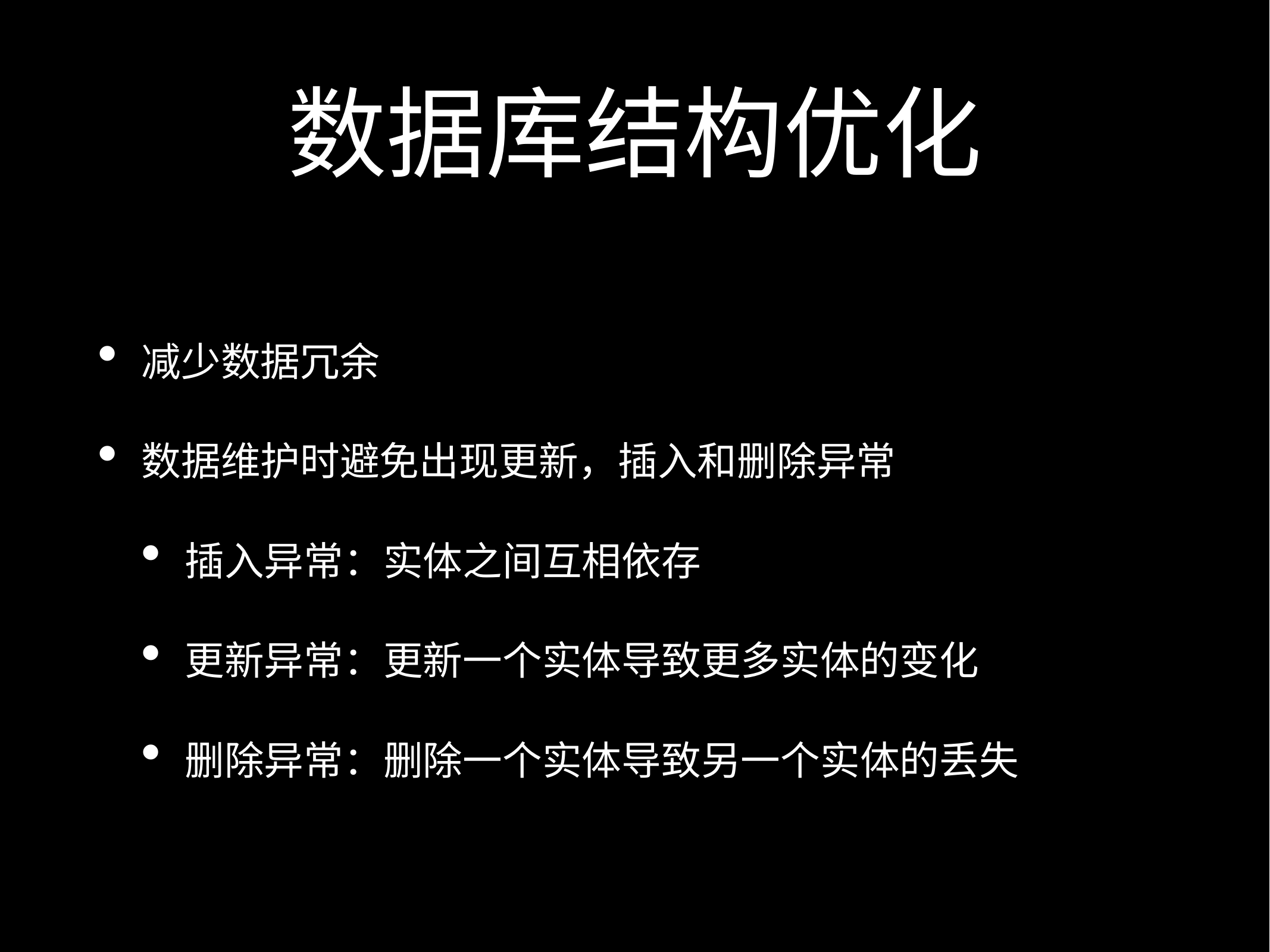

# 数据库结构优化
减少数据冗余
数据维护时避免出现更新，插入和删除异常
插入异常：实体之间互相依存
更新异常：更新一个实体导致更多实体的变化
删除异常：删除一个实体导致另一个实体的丢失